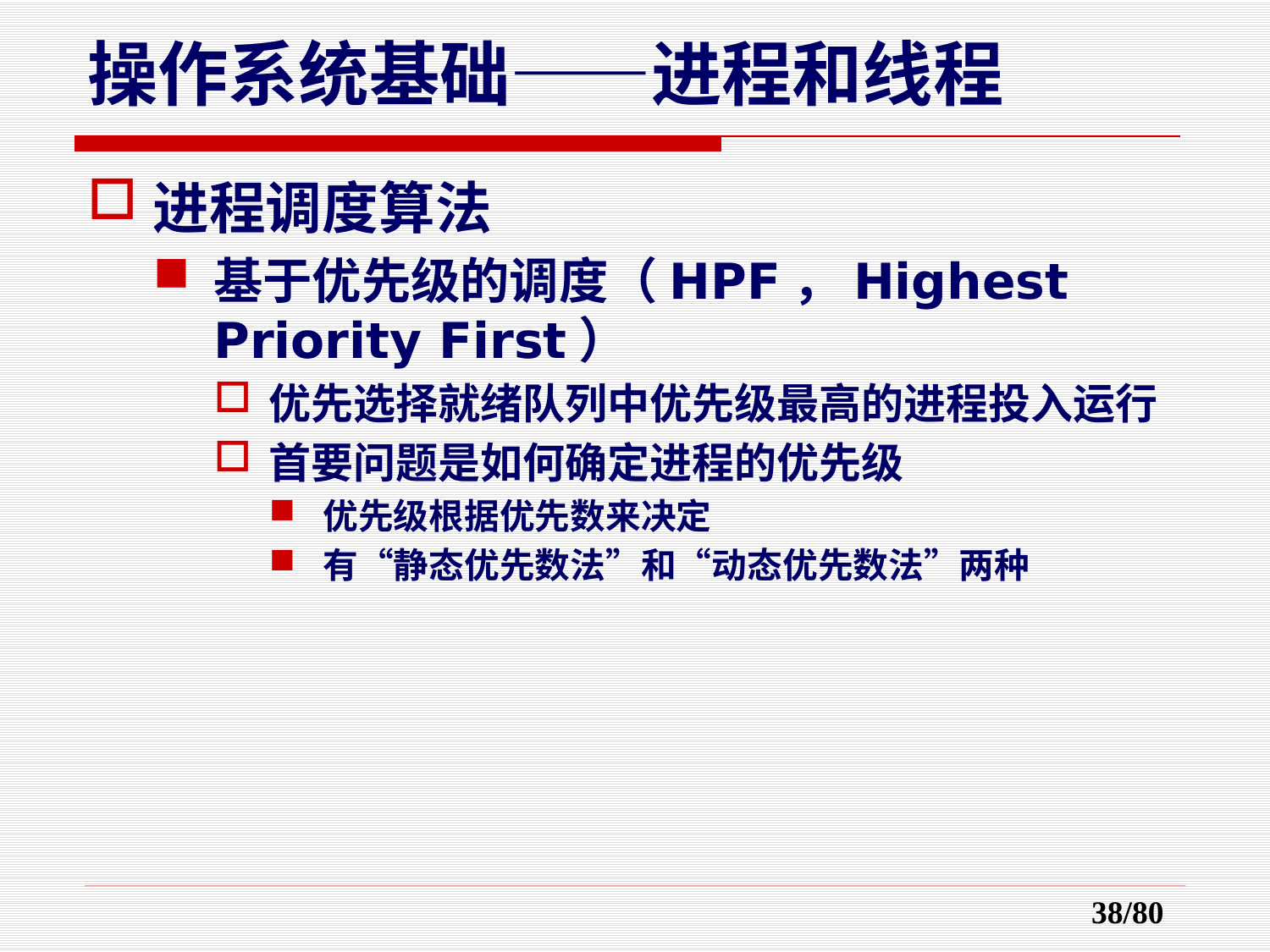

操作系统基础——进程和线程
进程调度算法
基于优先级的调度（HPF，Highest Priority First）
优先选择就绪队列中优先级最高的进程投入运行
首要问题是如何确定进程的优先级
优先级根据优先数来决定
有“静态优先数法”和“动态优先数法”两种